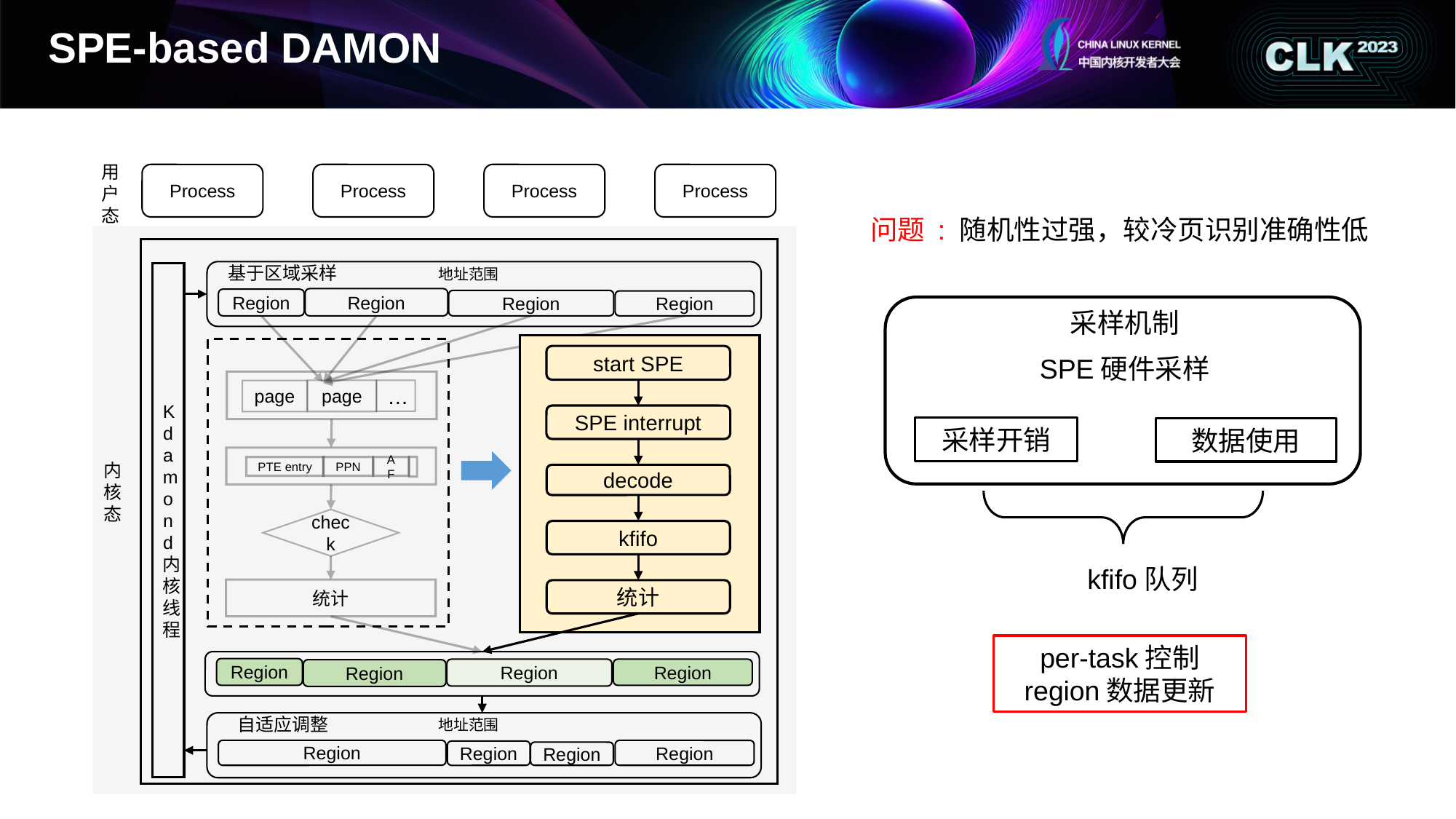

# SPE-based DAMON

用
户
态
Process
Process
Process
Process
问题 : 随机性过强，较冷页识别准确性低

采样机制
SPE硬件采样
基于区域采样
地址范围

Kdamond
内核
线程
Region
Region
Region
Region

start SPE

page
…
page
SPE interrupt
采样开销
数据使用

内
核
态

PPN
AF
PTE entry
decode
check
kfifo
kfifo队列
统计
统计
per-task控制
region数据更新

Region
Region
Region
Region
自适应调整
地址范围

Region
Region
Region
Region